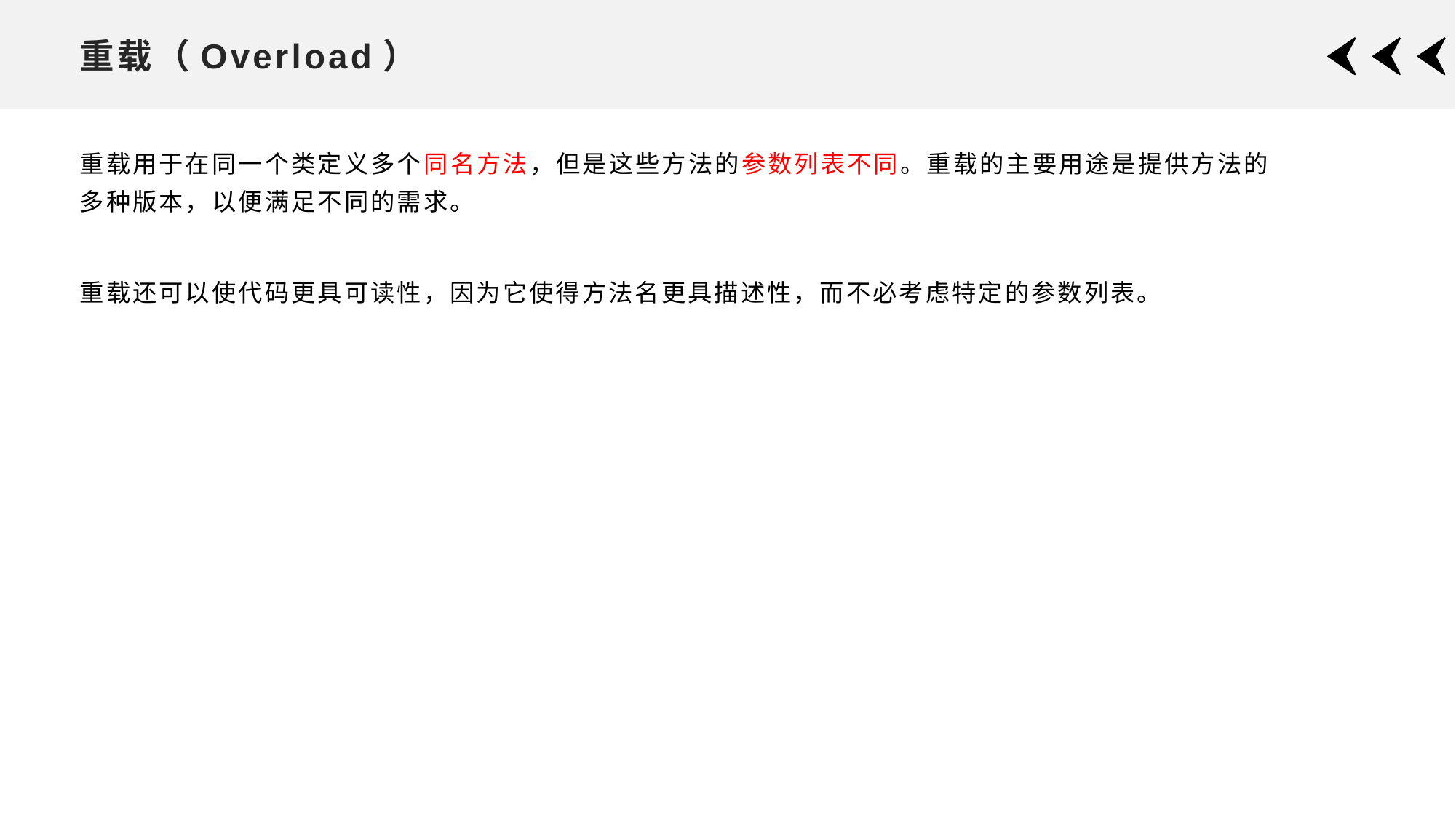

# 重载（Overload）
重载用于在同一个类定义多个同名方法，但是这些方法的参数列表不同。重载的主要用途是提供方法的多种版本，以便满足不同的需求。
重载还可以使代码更具可读性，因为它使得方法名更具描述性，而不必考虑特定的参数列表。